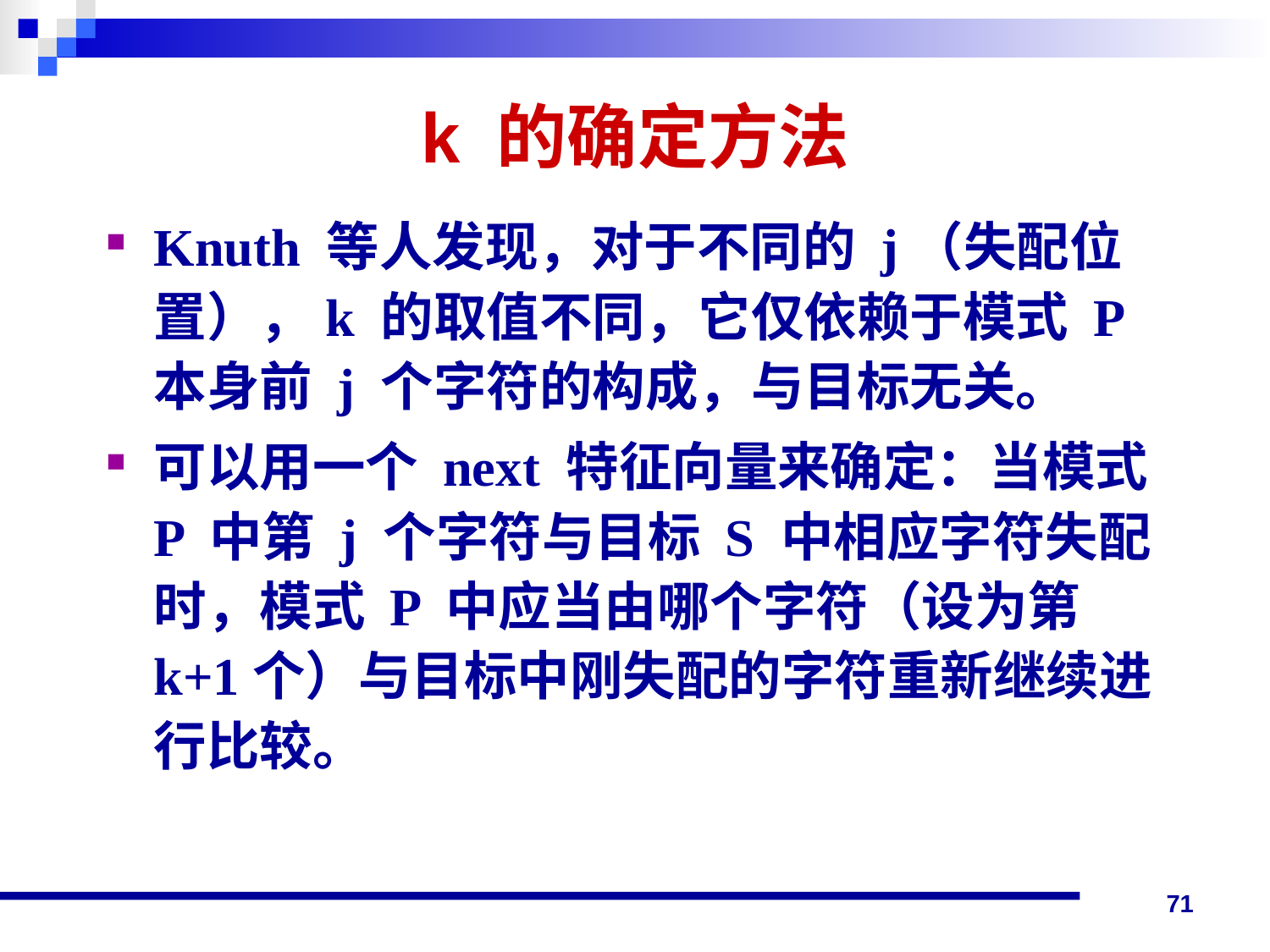

# k 的确定方法
Knuth 等人发现，对于不同的 j（失配位置），k 的取值不同，它仅依赖于模式 P 本身前 j 个字符的构成，与目标无关。
可以用一个 next 特征向量来确定：当模式 P 中第 j 个字符与目标 S 中相应字符失配时，模式 P 中应当由哪个字符（设为第k+1个）与目标中刚失配的字符重新继续进行比较。
71